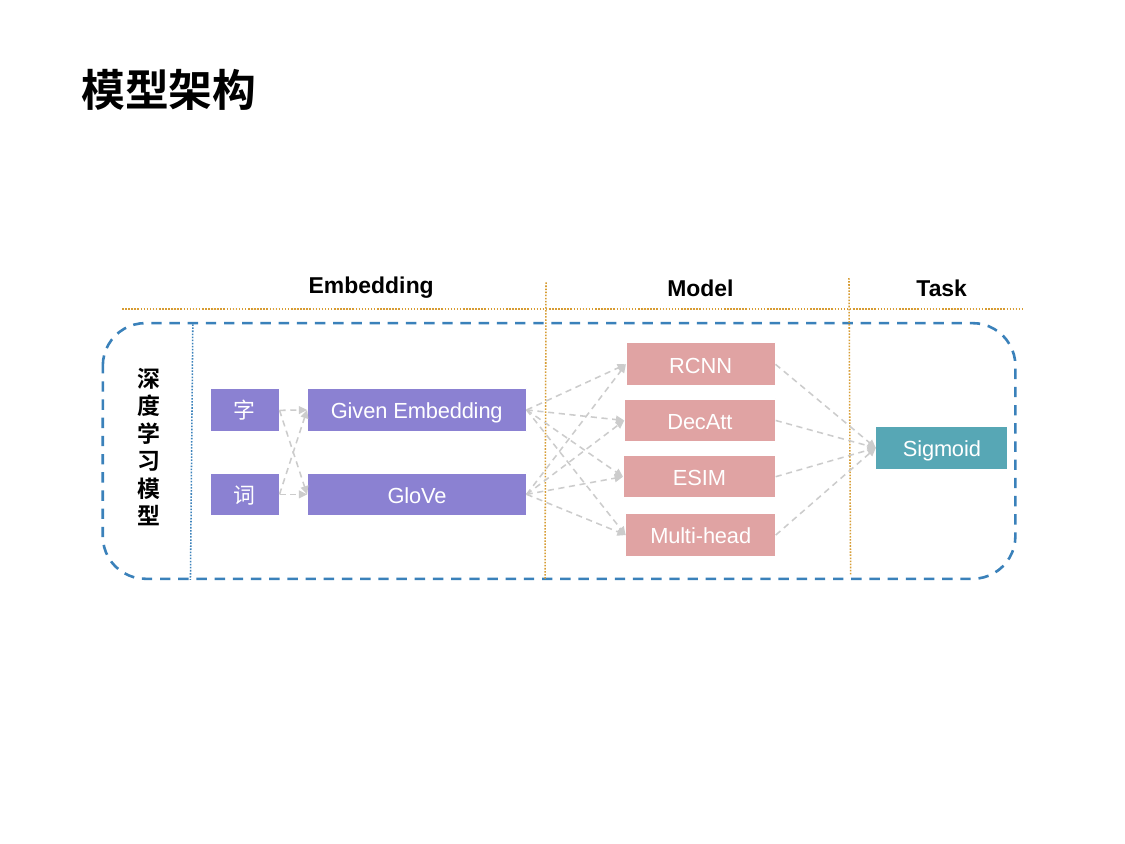

模型架构
Embedding
Model
Task

RCNN
深
度
学
习
模
型
Given Embedding
字
DecAtt
Sigmoid
ESIM
词
GloVe
Multi-head